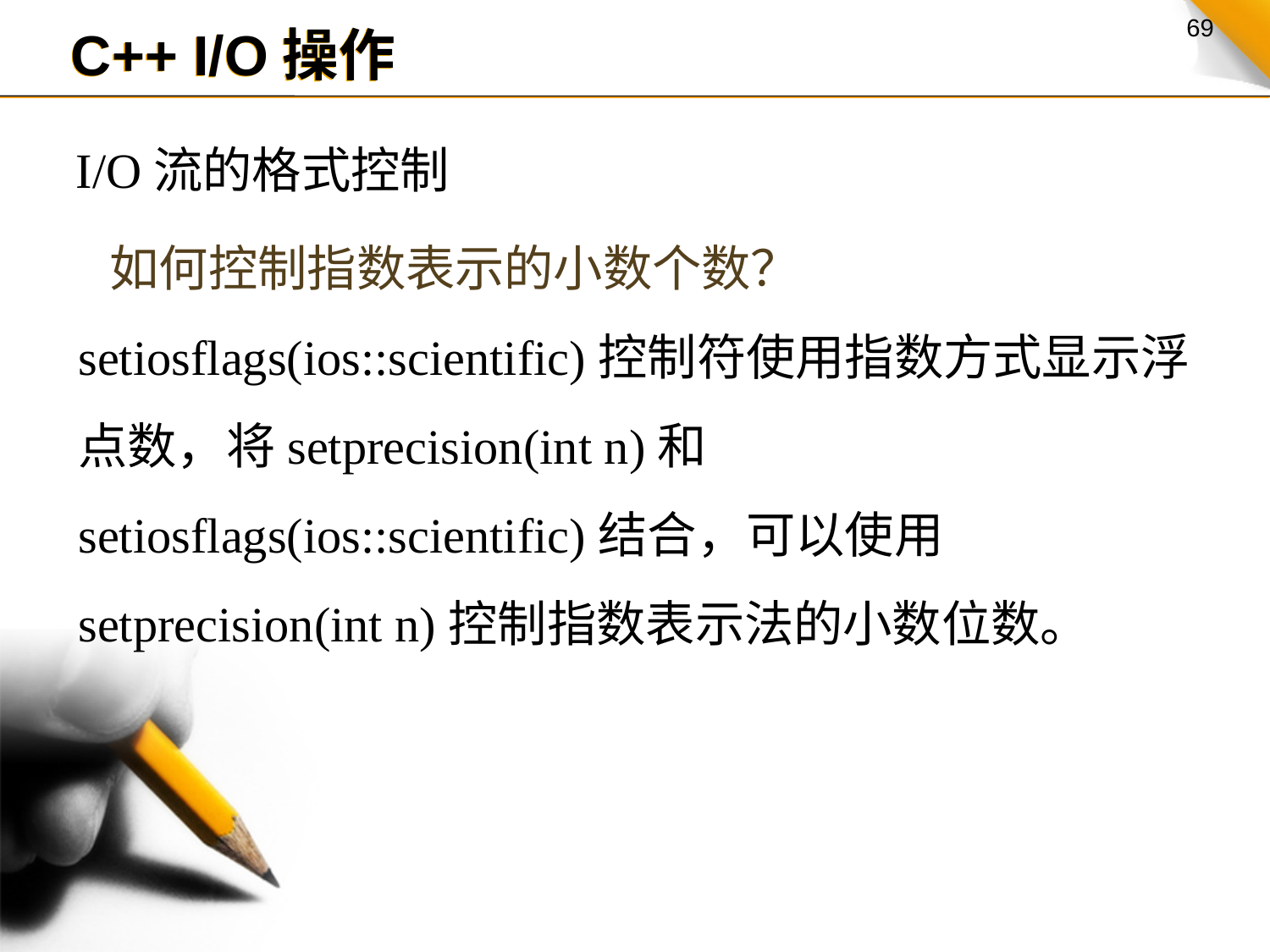

C++ I/O操作
I/O流的格式控制
  如何控制指数表示的小数个数？       setiosflags(ios::scientific)控制符使用指数方式显示浮点数，将setprecision(int n)和setiosflags(ios::scientific)结合，可以使用setprecision(int n)控制指数表示法的小数位数。